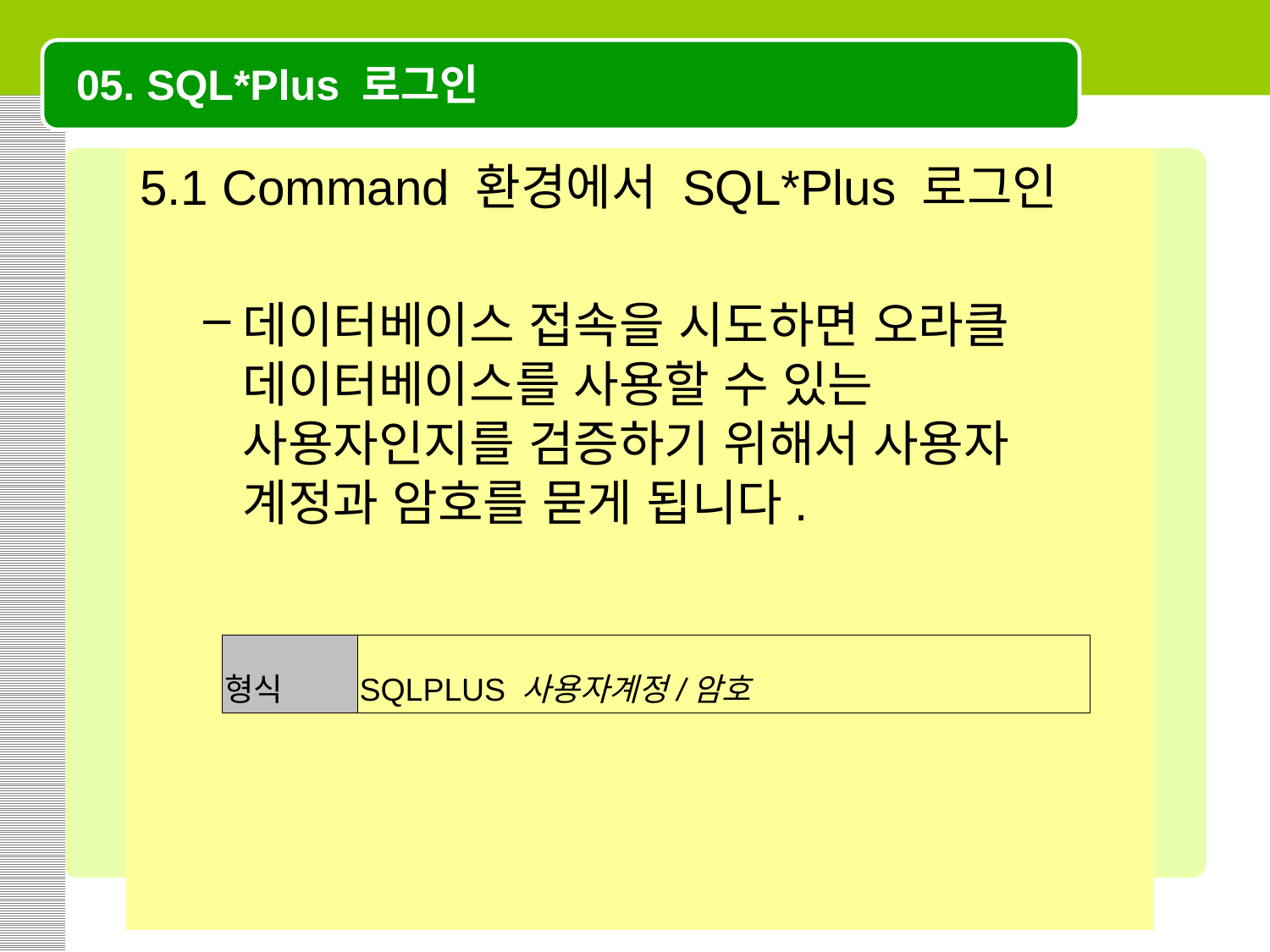

# 05. SQL*Plus 로그인
5.1 Command 환경에서 SQL*Plus 로그인

데이터베이스 접속을 시도하면 오라클 데이터베이스를 사용할 수 있는 사용자인지를 검증하기 위해서 사용자 계정과 암호를 묻게 됩니다.

| 형식 | SQLPLUS 사용자계정/암호 |
| --- | --- |